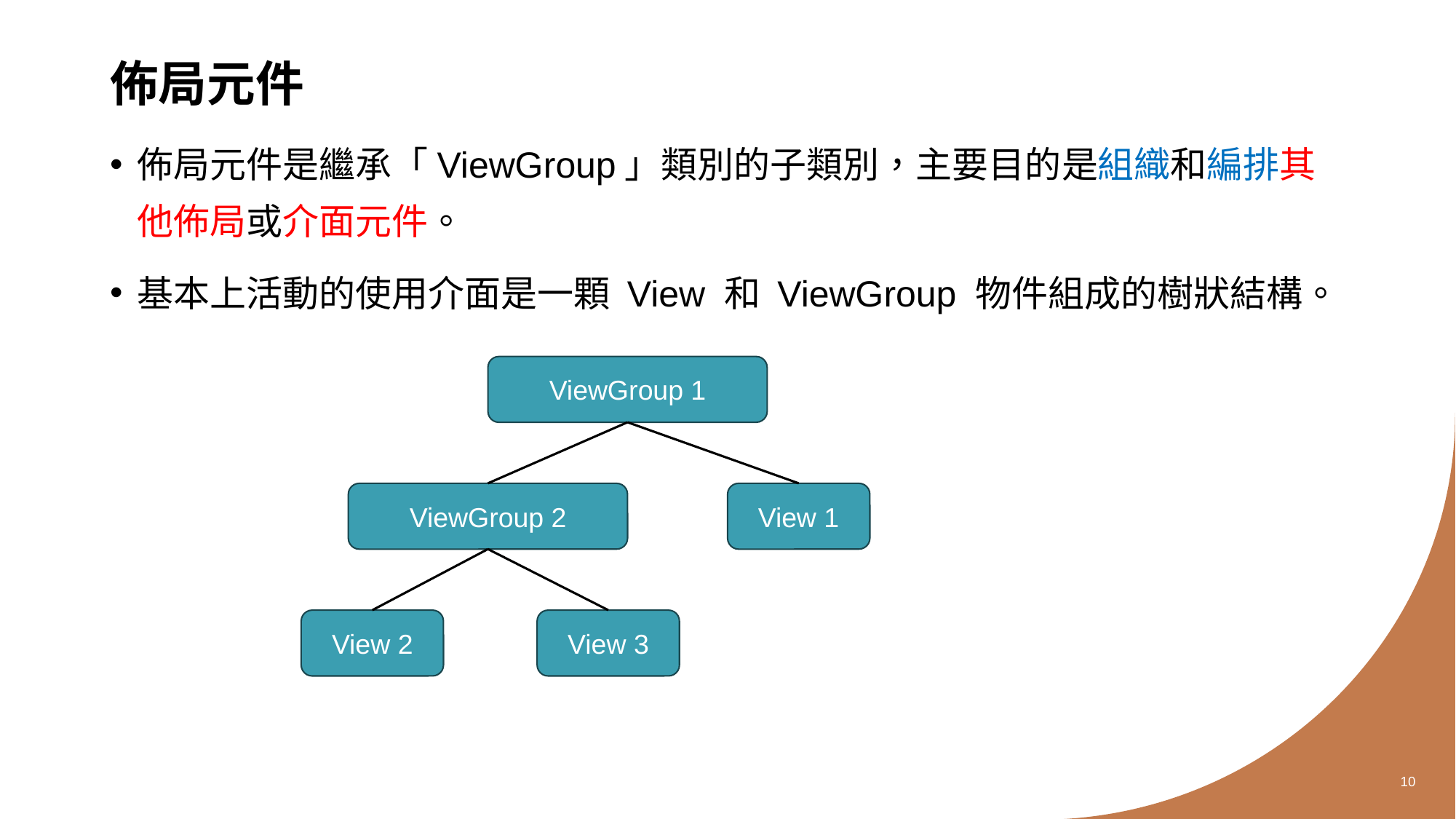

# 佈局元件
佈局元件是繼承「ViewGroup」類別的子類別，主要目的是組織和編排其他佈局或介面元件。
基本上活動的使用介面是一顆 View 和 ViewGroup 物件組成的樹狀結構。
ViewGroup 1
View 1
ViewGroup 2
View 3
View 2
10